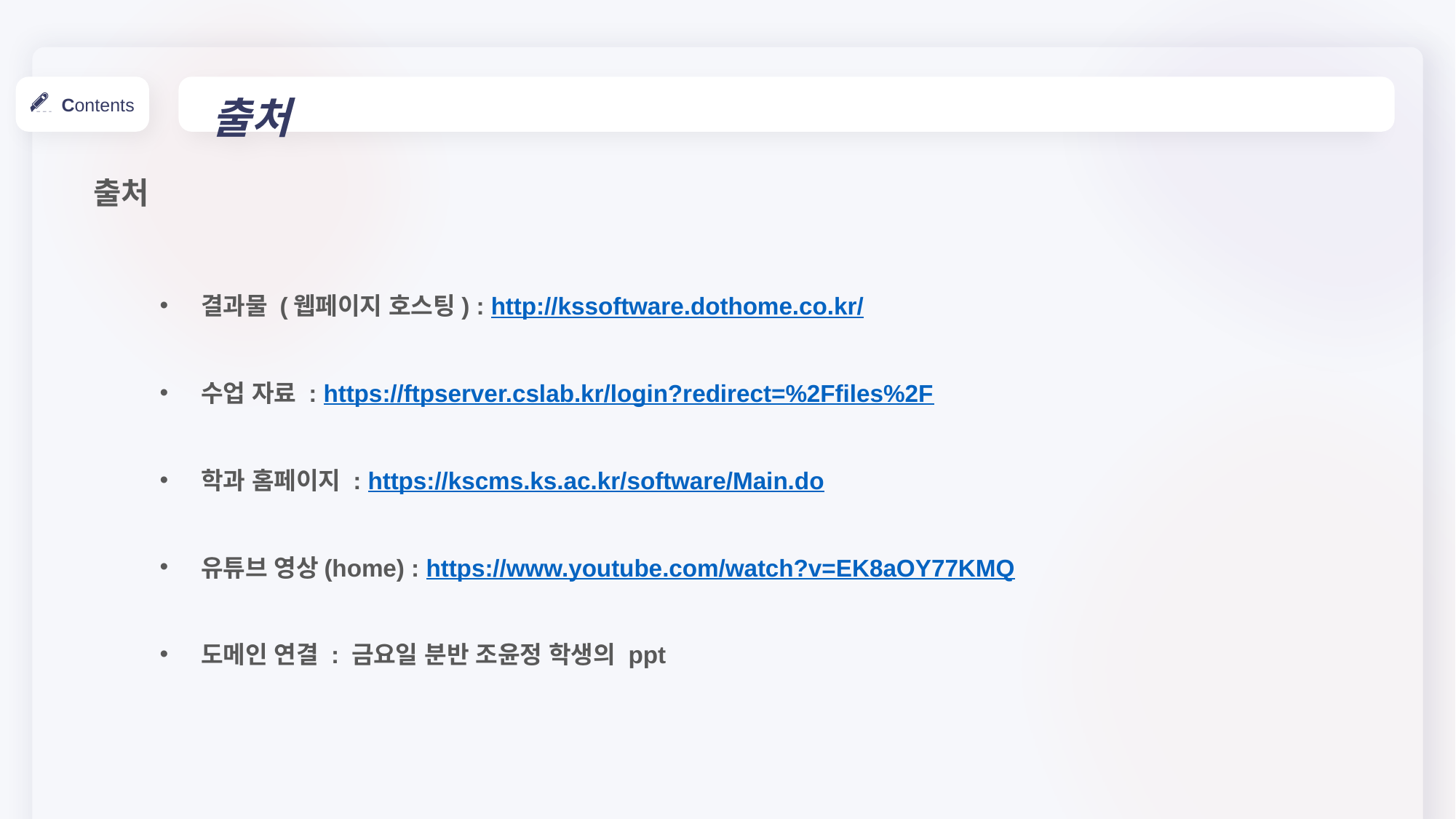

출처
Contents

출처
결과물 (웹페이지 호스팅) : http://kssoftware.dothome.co.kr/
수업 자료 : https://ftpserver.cslab.kr/login?redirect=%2Ffiles%2F
학과 홈페이지 : https://kscms.ks.ac.kr/software/Main.do
유튜브 영상(home) : https://www.youtube.com/watch?v=EK8aOY77KMQ
도메인 연결 : 금요일 분반 조윤정 학생의 ppt